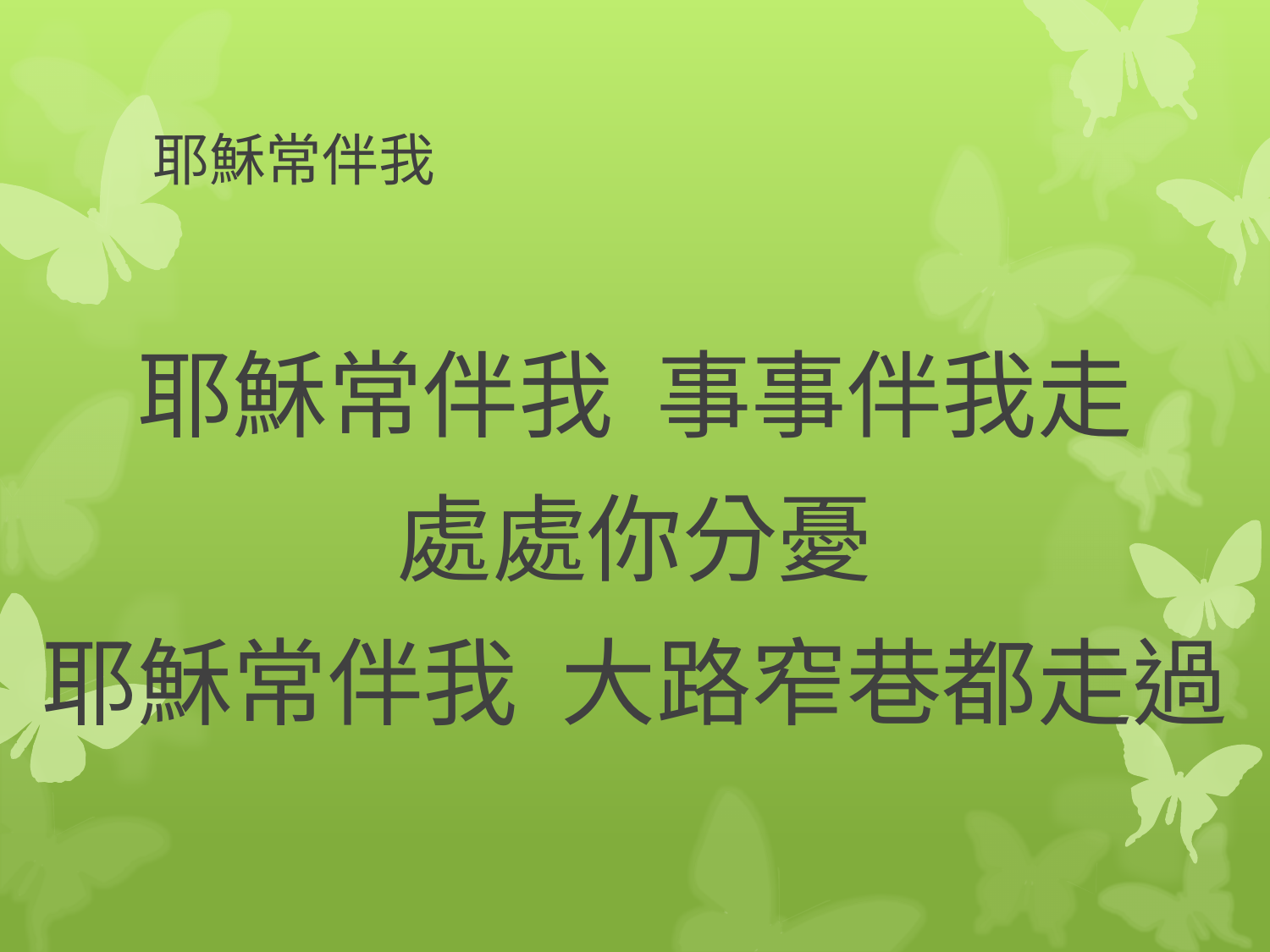

# 耶穌常伴我
耶穌常伴我  事事伴我走
處處你分憂
耶穌常伴我  大路窄巷都走過